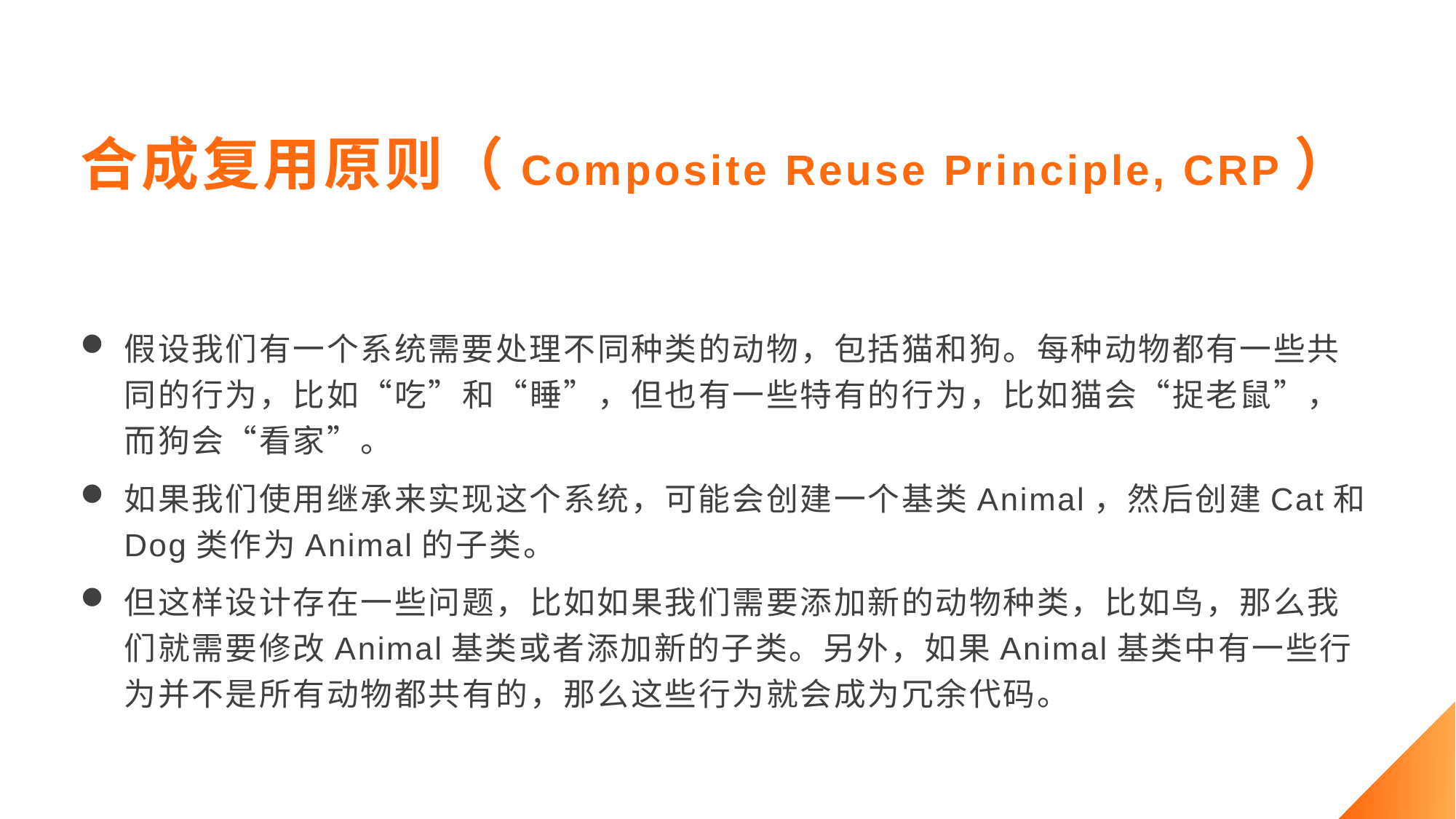

合成复用原则（Composite Reuse Principle, CRP）
假设我们有一个系统需要处理不同种类的动物，包括猫和狗。每种动物都有一些共同的行为，比如“吃”和“睡”，但也有一些特有的行为，比如猫会“捉老鼠”，而狗会“看家”。
如果我们使用继承来实现这个系统，可能会创建一个基类Animal，然后创建Cat和Dog类作为Animal的子类。
但这样设计存在一些问题，比如如果我们需要添加新的动物种类，比如鸟，那么我们就需要修改Animal基类或者添加新的子类。另外，如果Animal基类中有一些行为并不是所有动物都共有的，那么这些行为就会成为冗余代码。